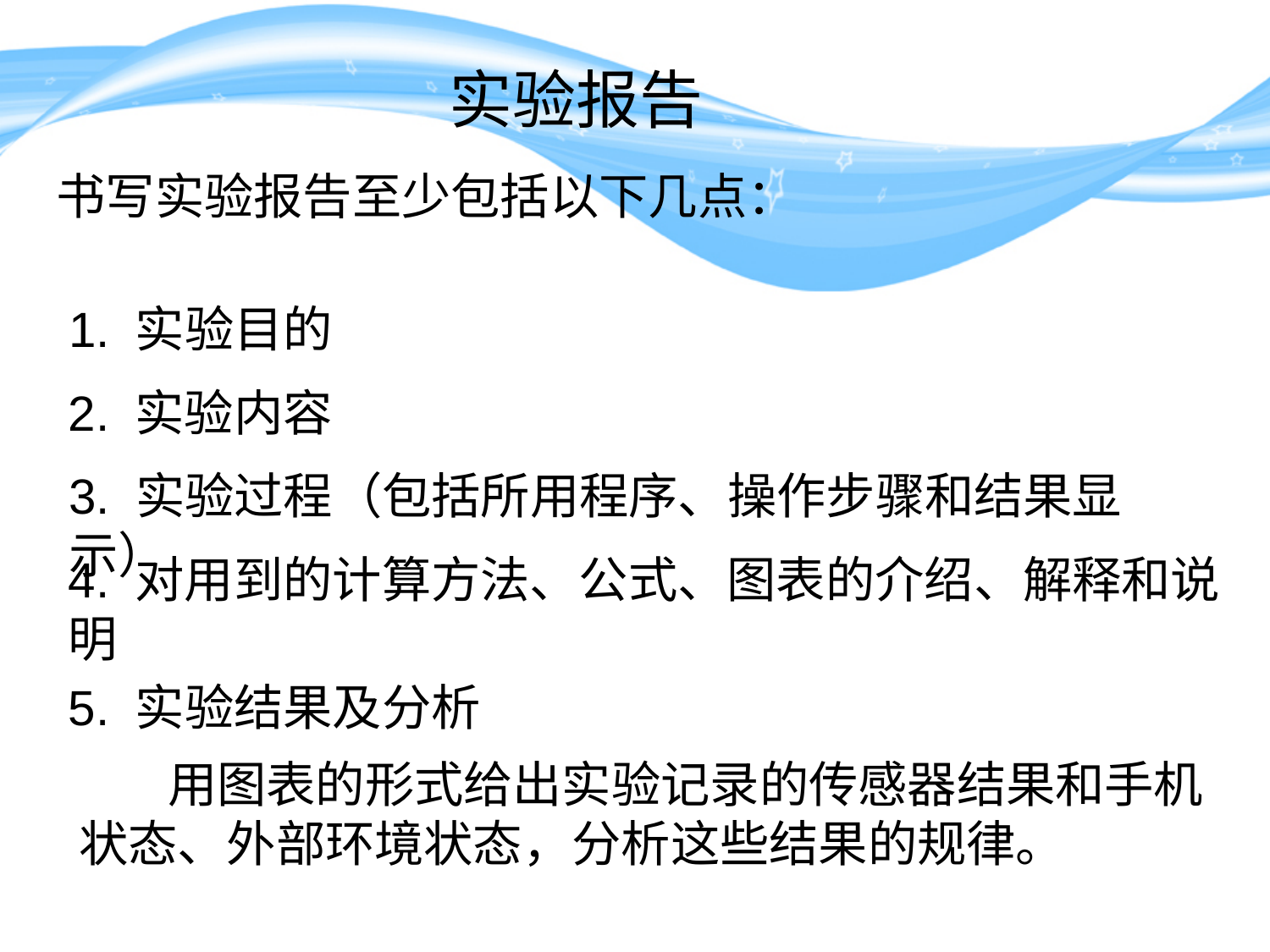

实验报告
书写实验报告至少包括以下几点：
1. 实验目的
2. 实验内容
3. 实验过程（包括所用程序、操作步骤和结果显示）
4. 对用到的计算方法、公式、图表的介绍、解释和说明
5. 实验结果及分析
       用图表的形式给出实验记录的传感器结果和手机状态、外部环境状态，分析这些结果的规律。